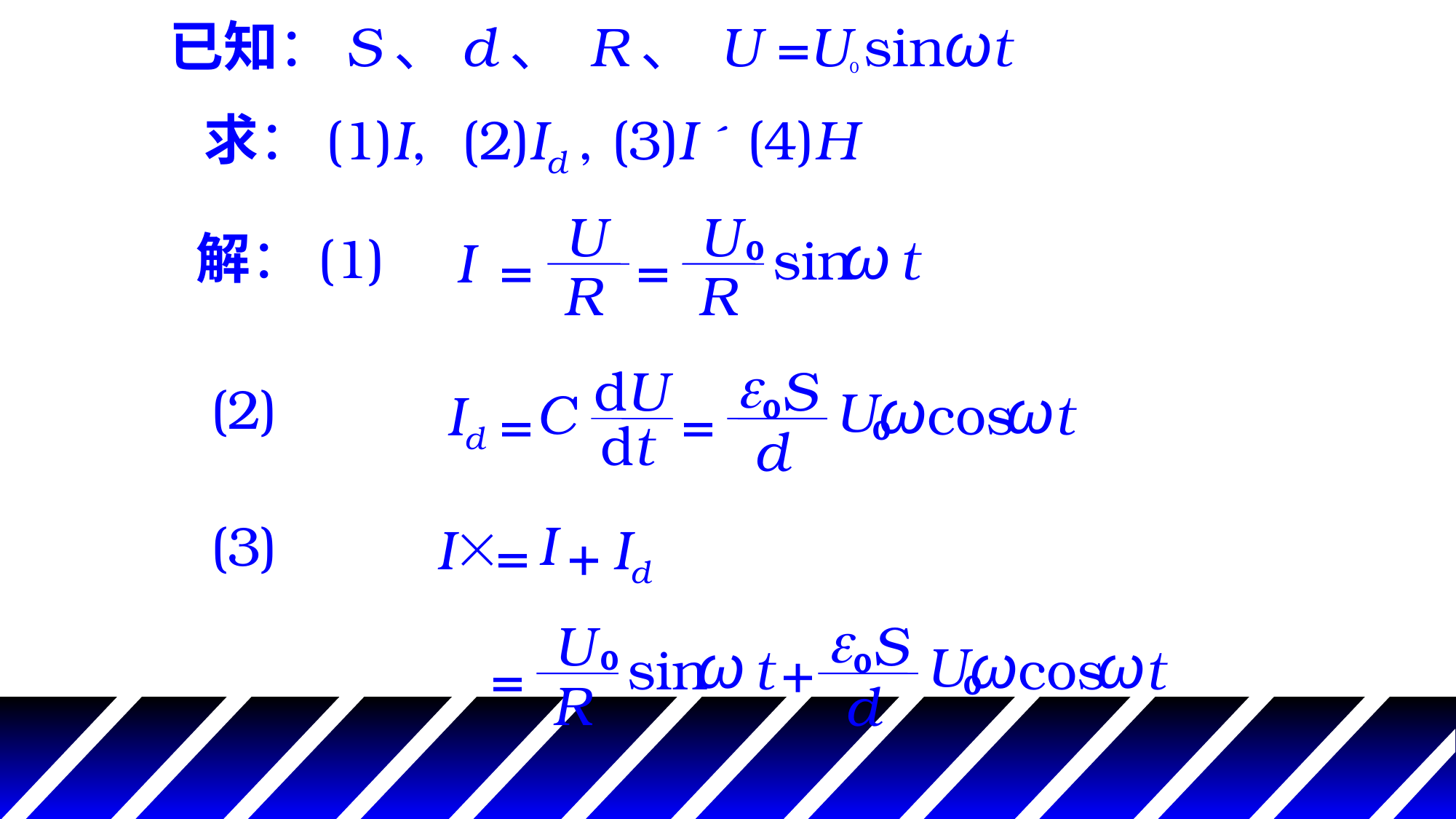

已知：S、d、 R、 U =U0 sinωt

求：(1)I,  (2)Id , (3)I ´ (4)H
0
U
ω
sin
t
=

R
U
I
=

R
解：(1)
ε
0
S
ω
ω
0
cos
t
U
=
d

dU
Id
C
=

dt
(2)
(3)
Id
×
I
=
+
I
ε
0
0
U
ω
sin
t
=

R
S
ω
ω
0
cos
t
+
U
d